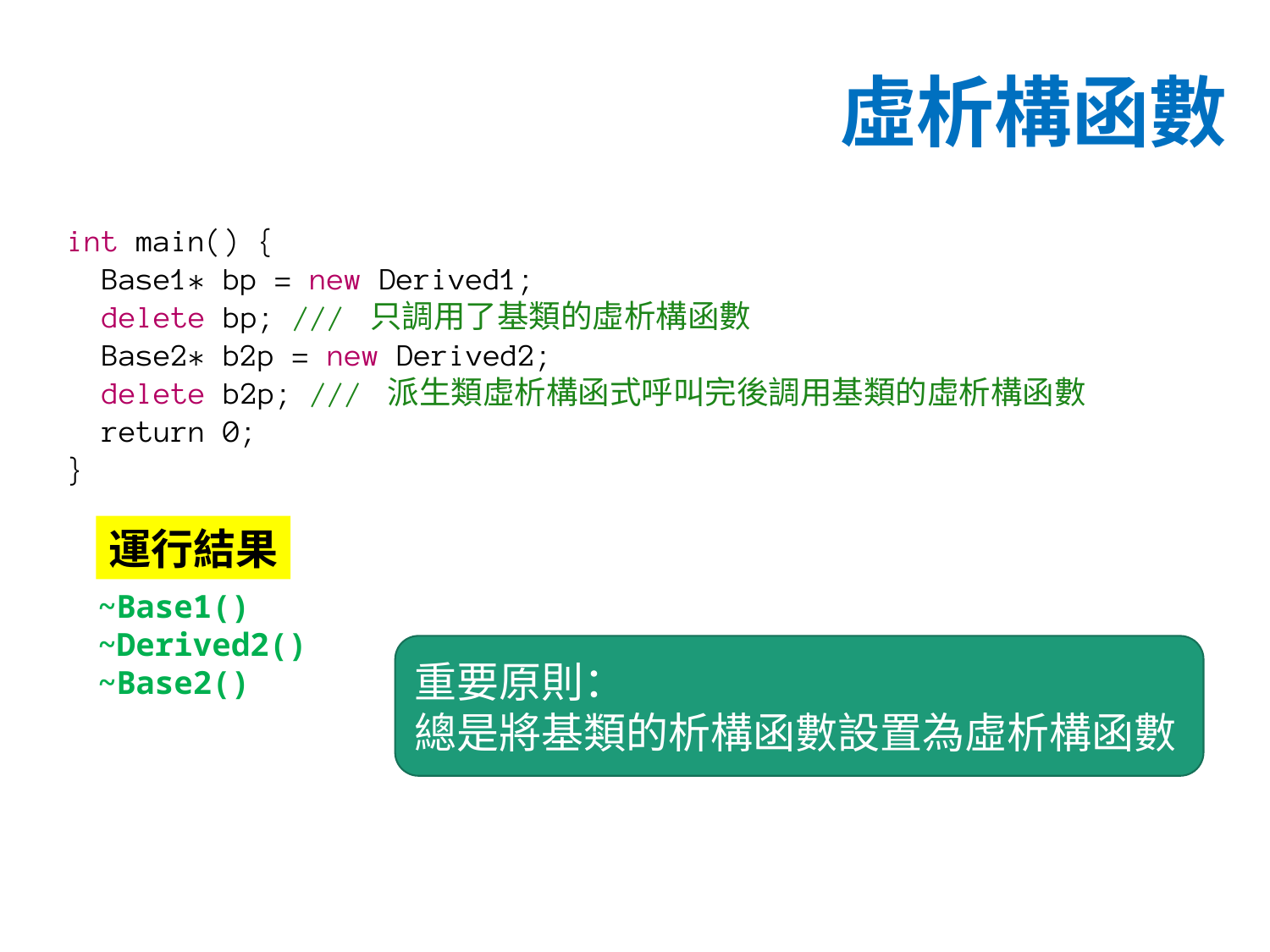

# 虛析構函數
int main() {
  Base1* bp = new Derived1;
  delete bp; /// 只調用了基類的虛析構函數
  Base2* b2p = new Derived2;
  delete b2p; /// 派生類虛析構函式呼叫完後調用基類的虛析構函數
  return 0;
}

運行結果
~Base1()
~Derived2()
~Base2()
重要原則：
總是將基類的析構函數設置為虛析構函數